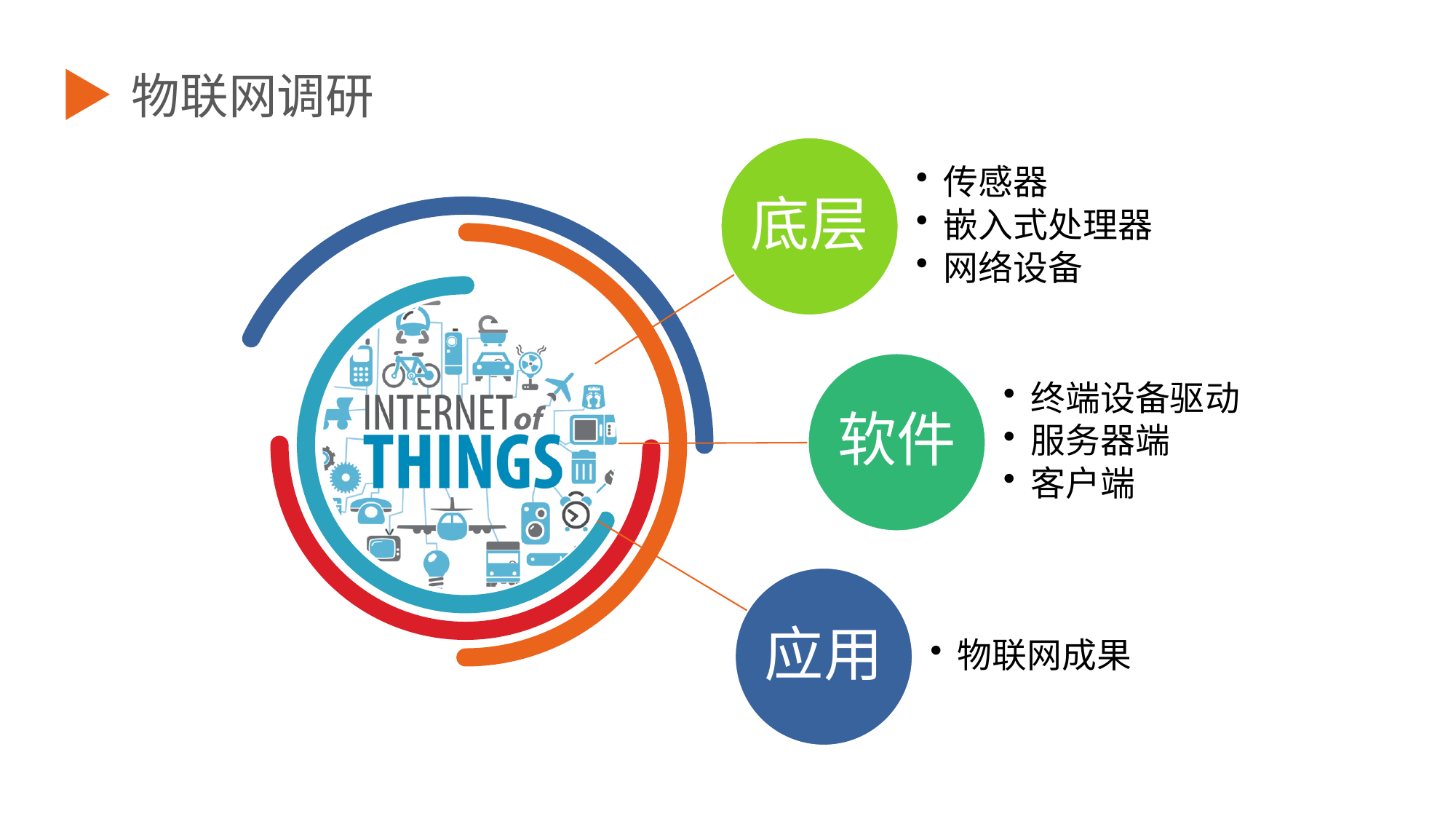

物联网调研

底层
传感器
嵌入式处理器
网络设备
软件
终端设备驱动
服务器端
客户端
应用
物联网成果

Your title
This power-point is a multi purpose power point template perfect for you.